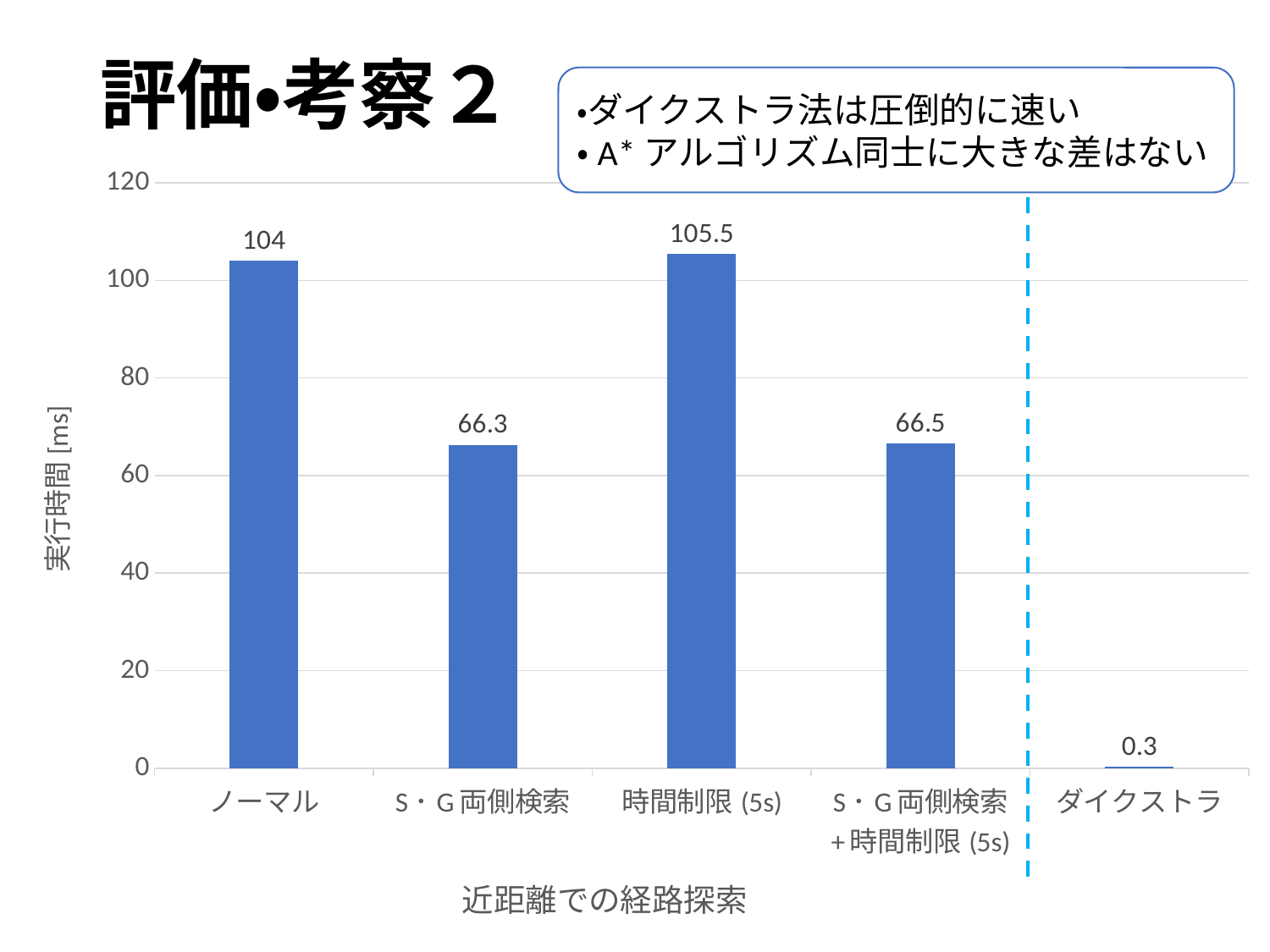

# 評価・考察２
・ダイクストラ法は圧倒的に速い
・A*アルゴリズム同士に大きな差はない

### Chart

| Category | 系列1 |
|---|---|
| ノーマル | 104.0 |
| S･G両側検索 | 66.3 |
| 時間制限(5s) | 105.5 |
| S･G両側検索
+時間制限(5s) | 66.5 |
| ダイクストラ | 0.3 |